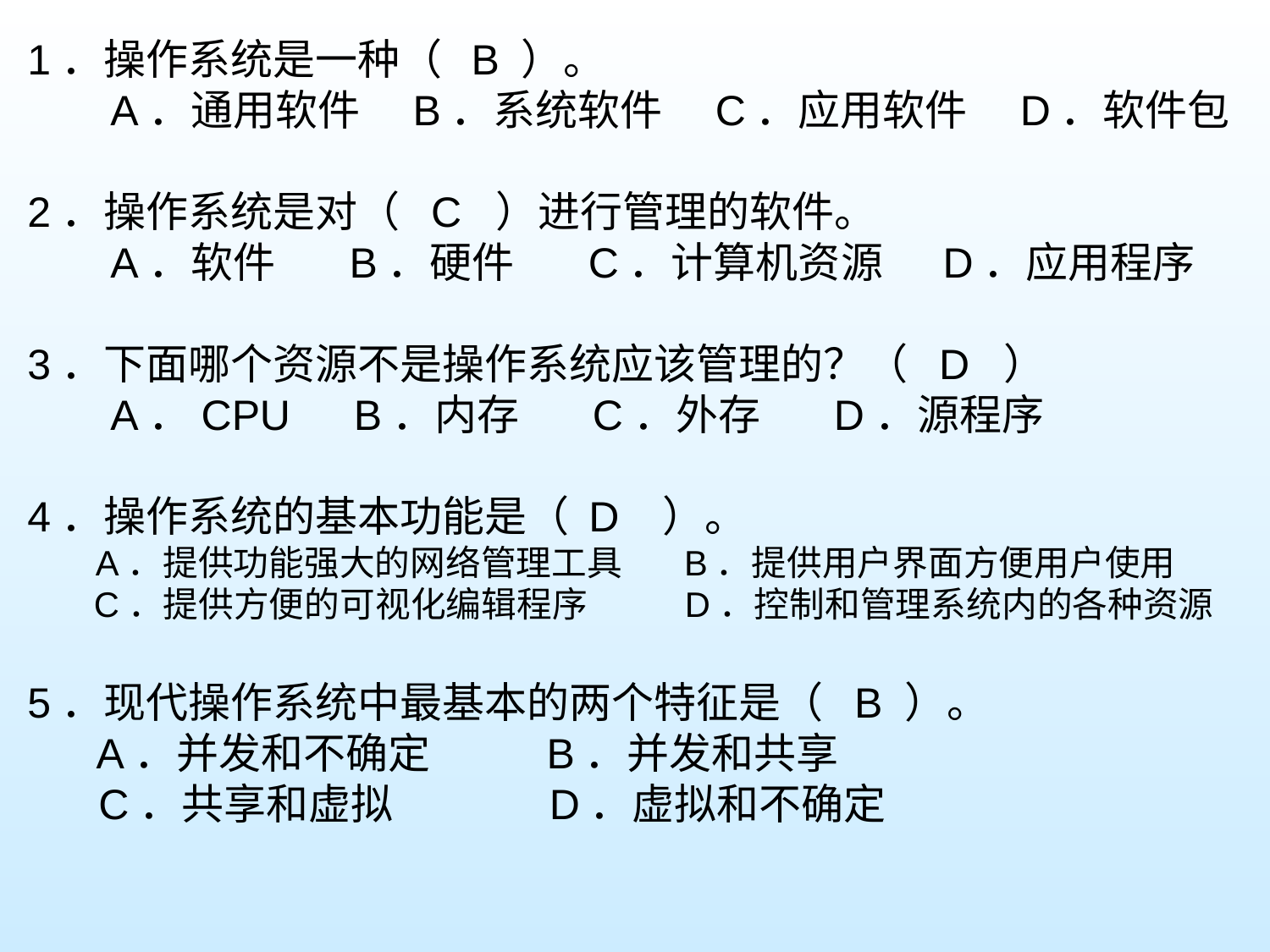

1．操作系统是一种（  B ）。
       A．通用软件  B．系统软件  C．应用软件  D．软件包

2．操作系统是对（ C  ）进行管理的软件。
       A．软件   B．硬件   C．计算机资源    D．应用程序

3．下面哪个资源不是操作系统应该管理的？（ D  ）
       A．CPU   B．内存   C．外存   D．源程序

4．操作系统的基本功能是（ D  ）。
       A．提供功能强大的网络管理工具   B．提供用户界面方便用户使用
      C．提供方便的可视化编辑程序     D．控制和管理系统内的各种资源

5．现代操作系统中最基本的两个特征是（ B ）。
     A．并发和不确定     B．并发和共享
      C．共享和虚拟        D．虚拟和不确定